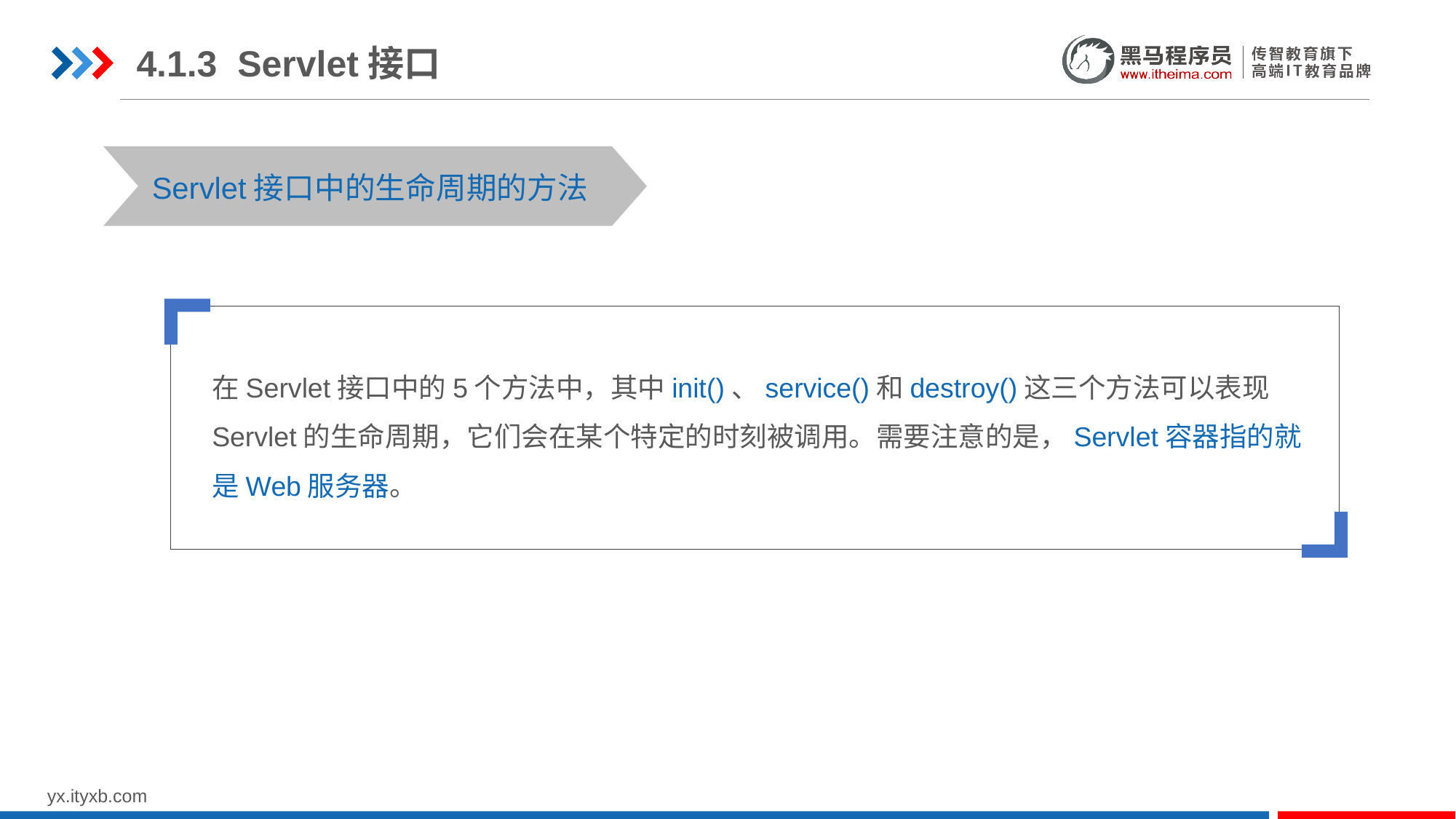

4.1.3  Servlet接口

Servlet接口中的生命周期的方法

在Servlet接口中的5个方法中，其中init()、service()和destroy()这三个方法可以表现Servlet的生命周期，它们会在某个特定的时刻被调用。需要注意的是，Servlet容器指的就是Web服务器。